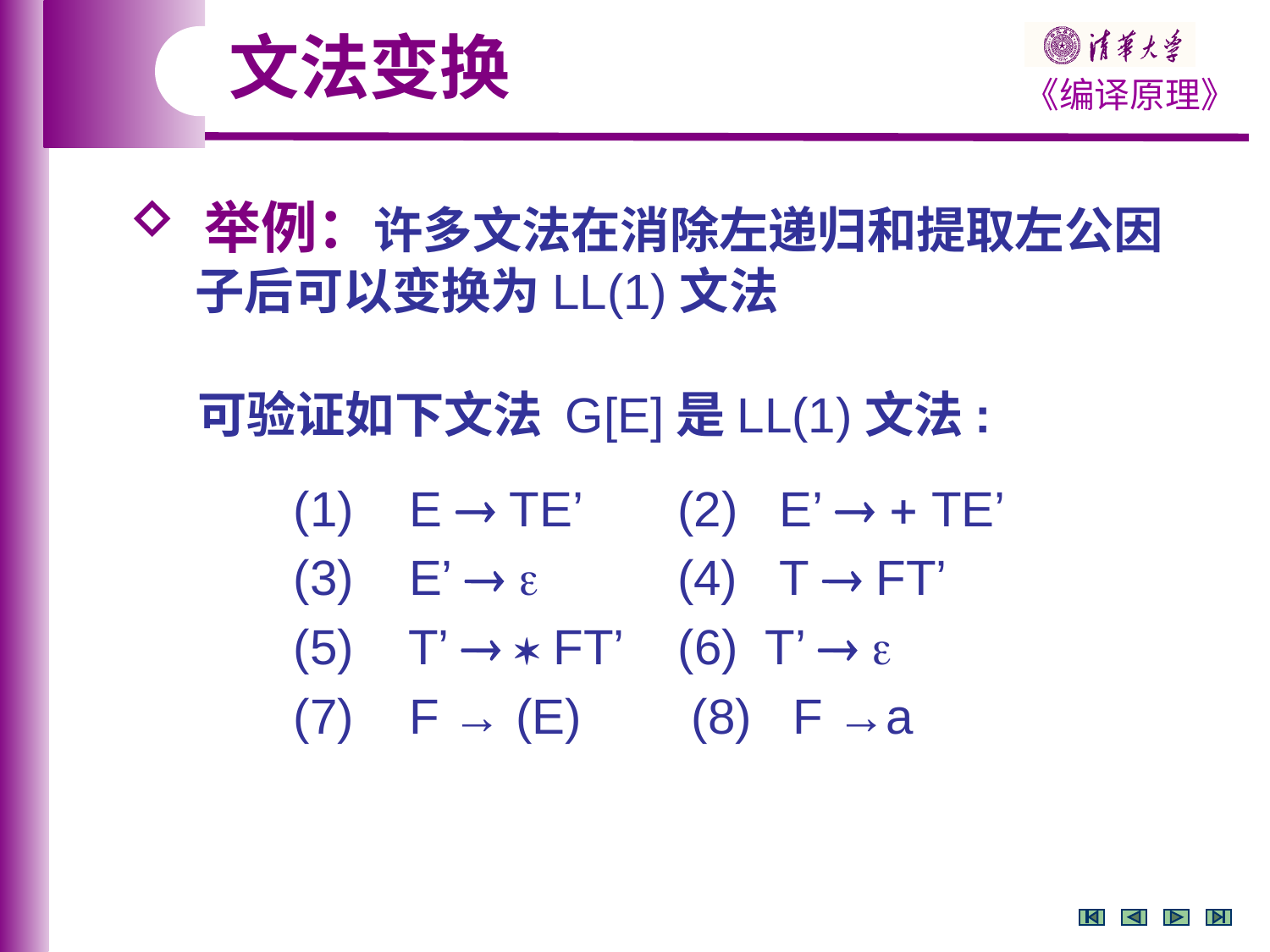

文法变换
 举例：许多文法在消除左递归和提取左公因
     子后可以变换为LL(1)文法

可验证如下文法 G[E]是LL(1)文法:

       (1)    E → TE’       (2)   E’ → + TE’
       (3)    E’ → ε          (4)   T → FT’
       (5)    T’ → ∗ FT’    (6)  T’ → ε
       (7)    F → (E)        (8)   F →a